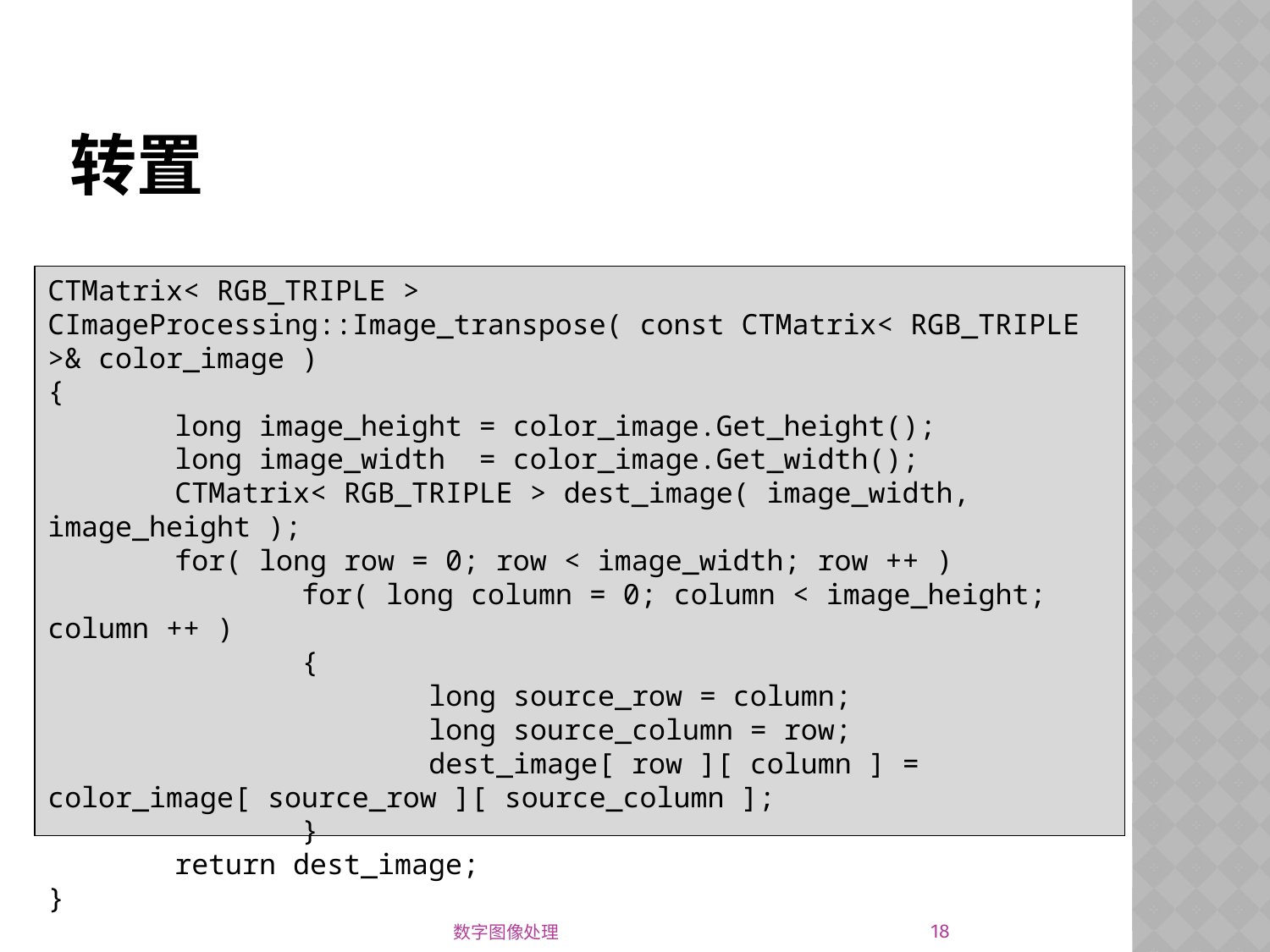

# 转置
CTMatrix< RGB_TRIPLE > CImageProcessing::Image_transpose( const CTMatrix< RGB_TRIPLE >& color_image )
{
	long image_height = color_image.Get_height();
	long image_width  = color_image.Get_width();
	CTMatrix< RGB_TRIPLE > dest_image( image_width, image_height );
	for( long row = 0; row < image_width; row ++ )
		for( long column = 0; column < image_height; column ++ )
		{
			long source_row = column;
			long source_column = row;
			dest_image[ row ][ column ] = color_image[ source_row ][ source_column ];
		}
	return dest_image;
}
18
数字图像处理